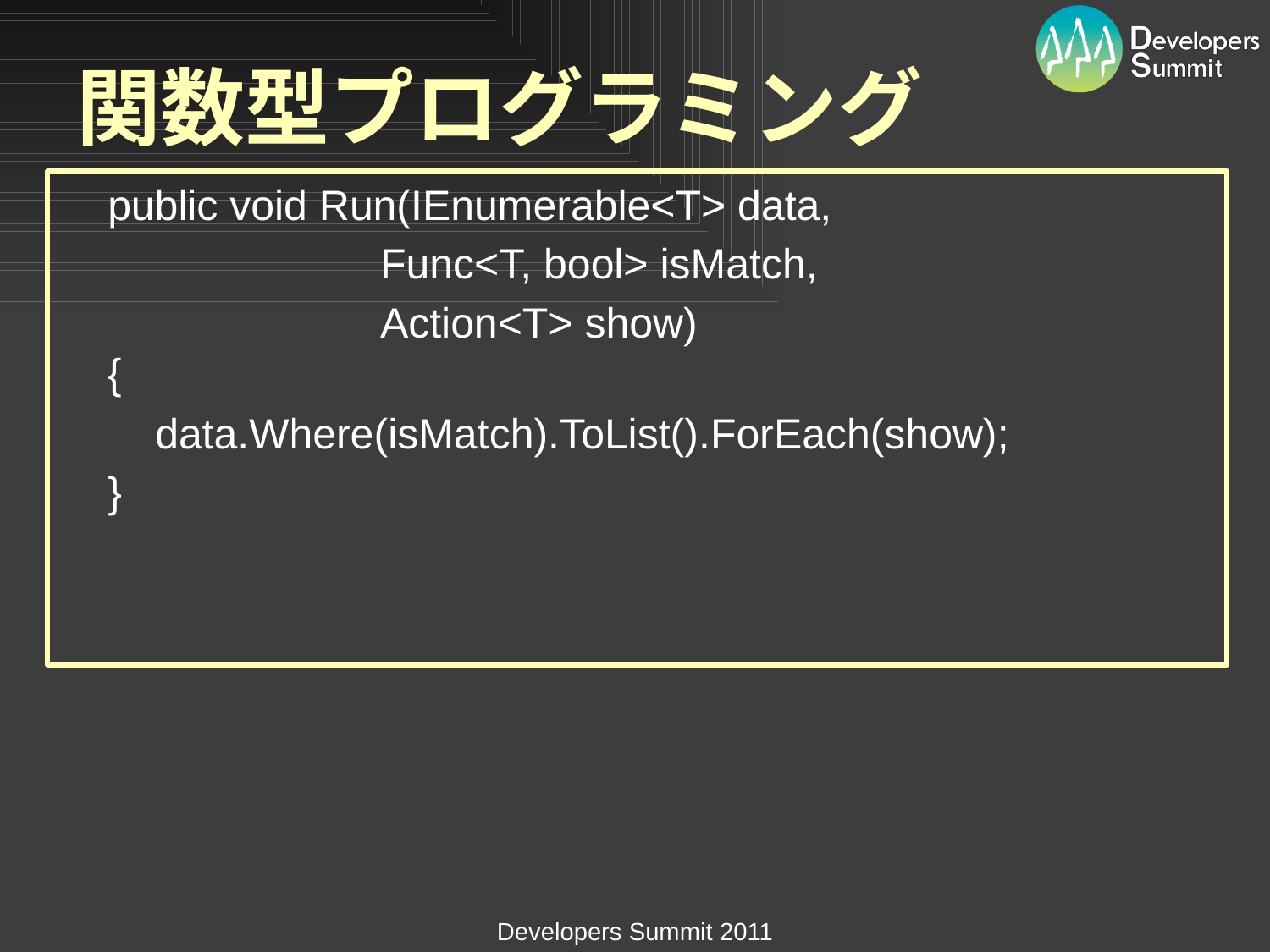

# 関数型プログラミング
    public void Run(IEnumerable<T> data,
                           Func<T, bool> isMatch,
                           Action<T> show)
    {
        data.Where(isMatch).ToList().ForEach(show);
    }